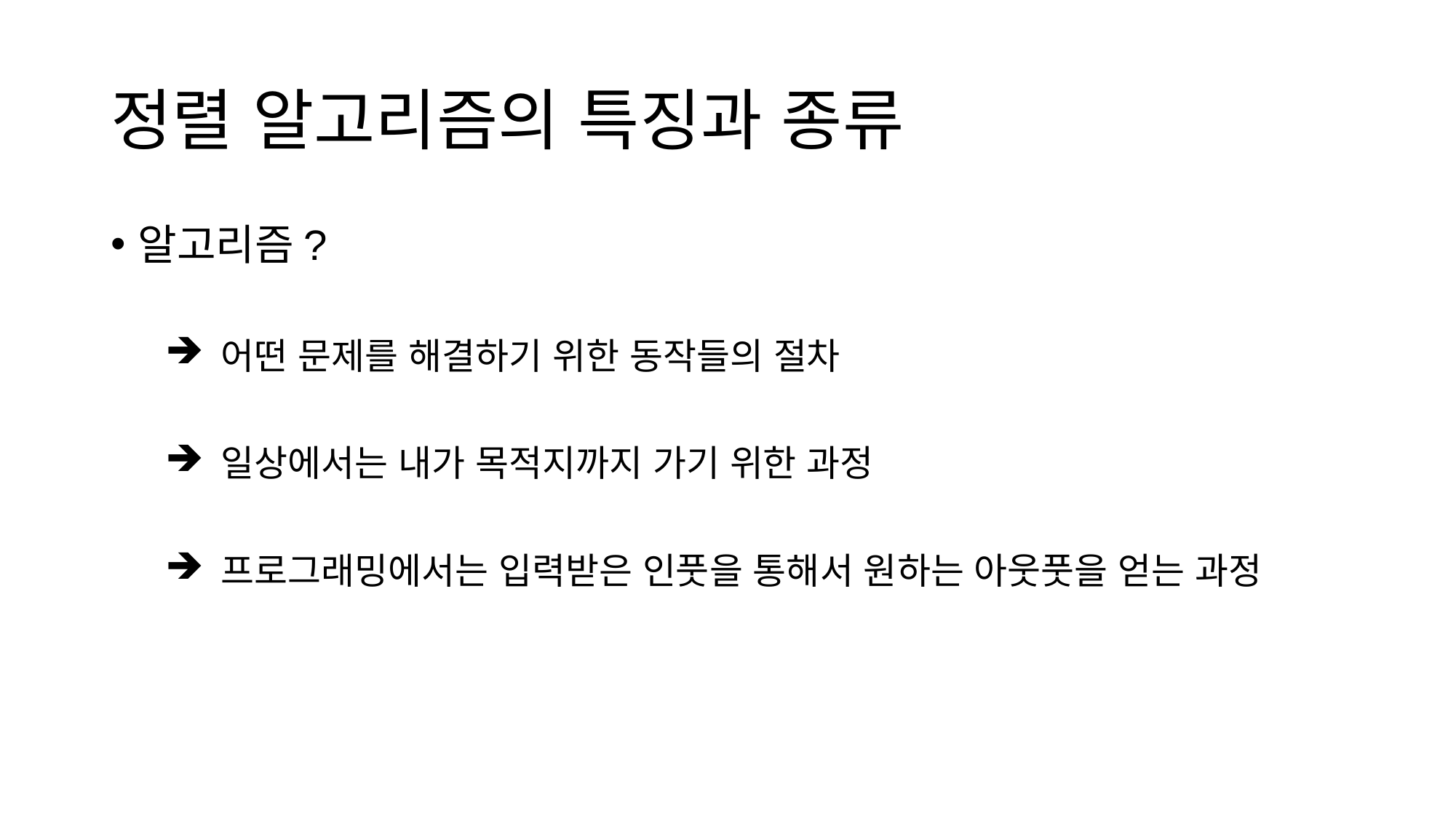

# 정렬 알고리즘의 특징과 종류
알고리즘?

 어떤 문제를 해결하기 위한 동작들의 절차

 일상에서는 내가 목적지까지 가기 위한 과정

 프로그래밍에서는 입력받은 인풋을 통해서 원하는 아웃풋을 얻는 과정